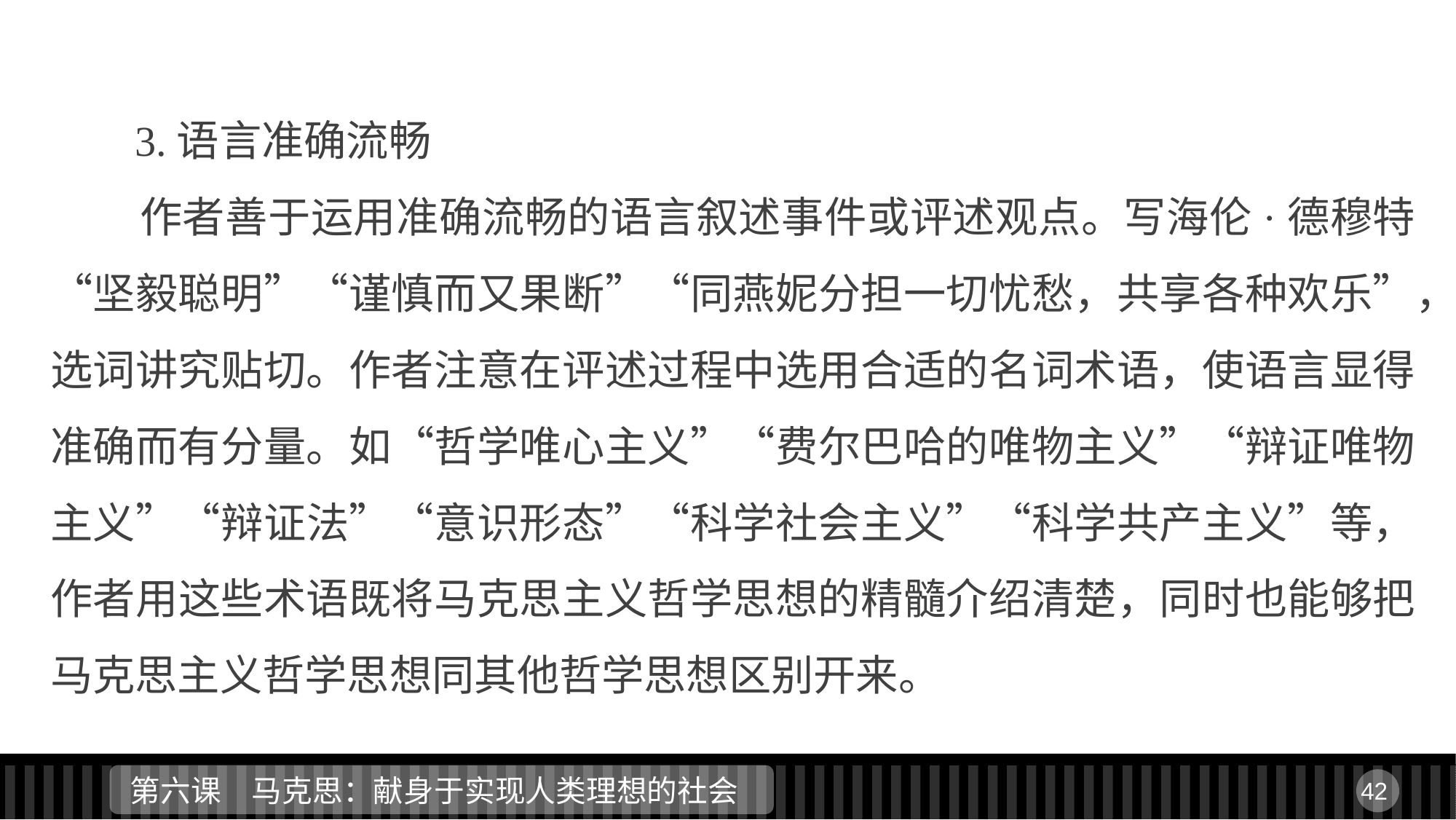

3.语言准确流畅
        作者善于运用准确流畅的语言叙述事件或评述观点。写海伦·德穆特“坚毅聪明”“谨慎而又果断”“同燕妮分担一切忧愁，共享各种欢乐”，选词讲究贴切。作者注意在评述过程中选用合适的名词术语，使语言显得准确而有分量。如“哲学唯心主义”“费尔巴哈的唯物主义”“辩证唯物主义”“辩证法”“意识形态”“科学社会主义”“科学共产主义”等，作者用这些术语既将马克思主义哲学思想的精髓介绍清楚，同时也能够把马克思主义哲学思想同其他哲学思想区别开来。